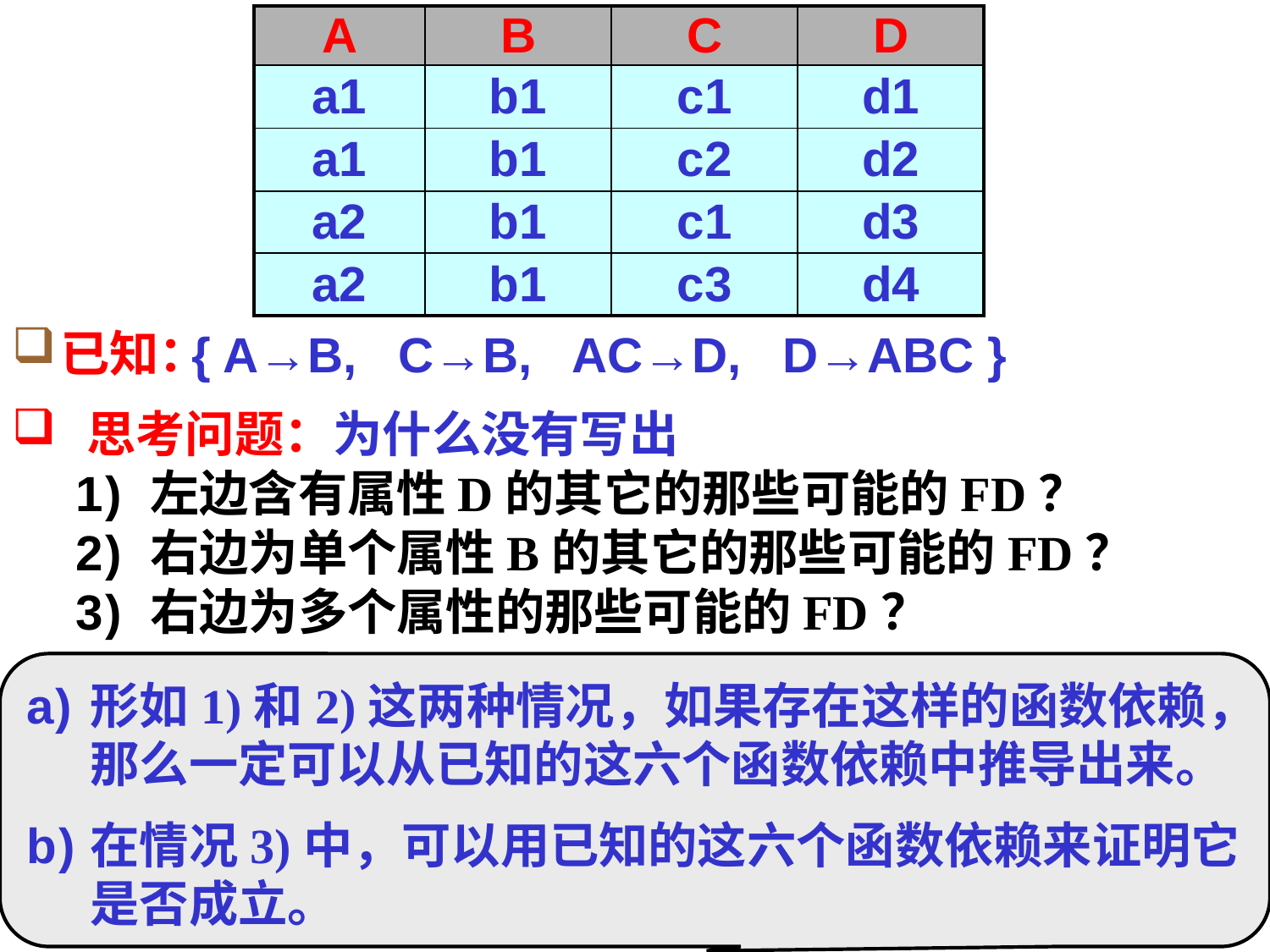

| A | B | C | D |
| --- | --- | --- | --- |
| a1 | b1 | c1 | d1 |
| a1 | b1 | c2 | d2 |
| a2 | b1 | c1 | d3 |
| a2 | b1 | c3 | d4 |
{ A→B,   C→B,   AC→D,   D→ABC }
# 已知：
思考问题：为什么没有写出
左边含有属性D的其它的那些可能的FD？
右边为单个属性B的其它的那些可能的FD？
右边为多个属性的那些可能的FD？
形如1)和2)这两种情况，如果存在这样的函数依赖，那么一定可以从已知的这六个函数依赖中推导出来。
在情况3)中，可以用已知的这六个函数依赖来证明它是否成立。
2019/12/13
Database Principles & Programming
199
199
2007年度-教育部-IBM精品课程-南京大学计算机科学与技术系